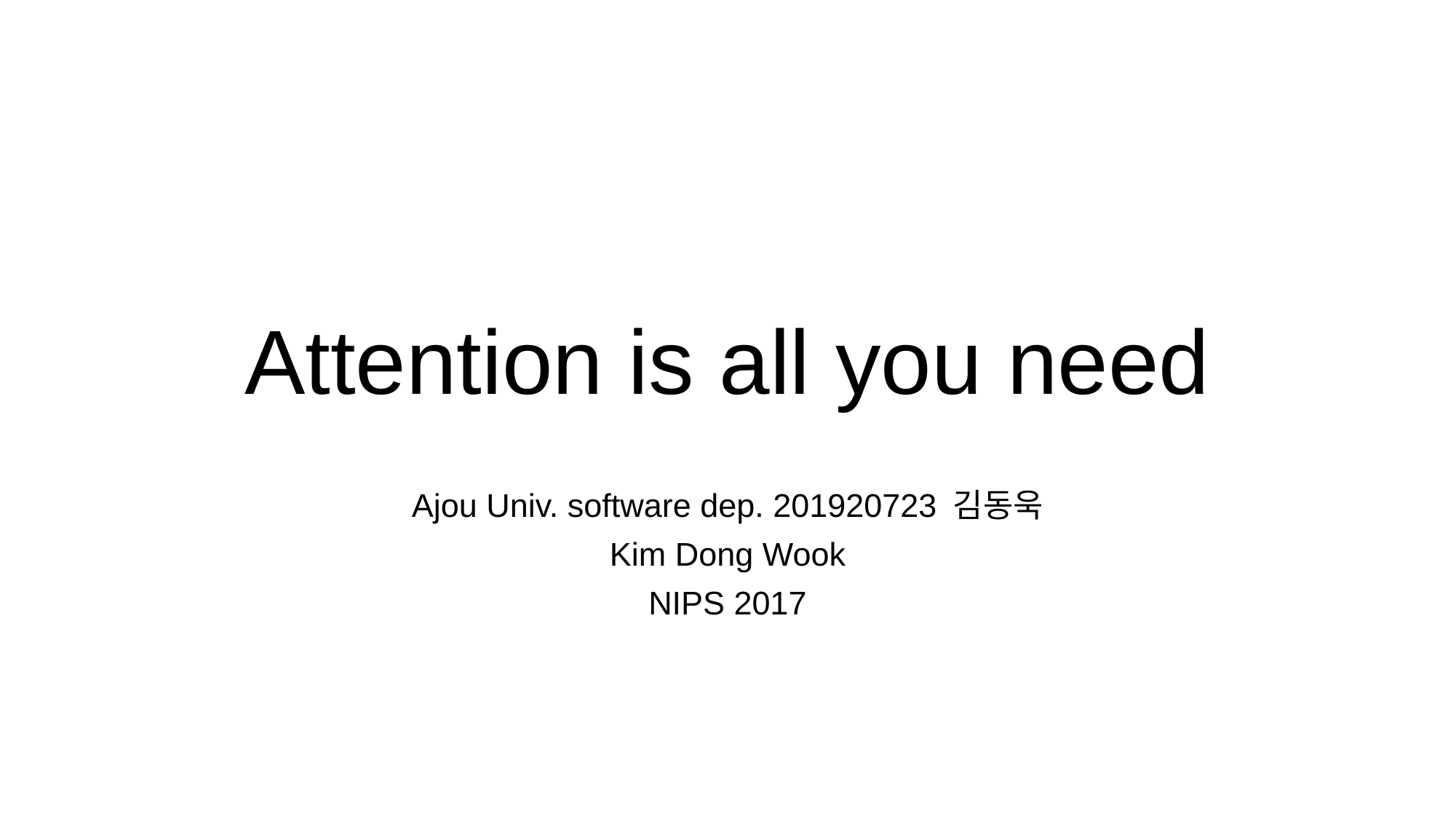

# Attention is all you need

Ajou Univ. software dep. 201920723 김동욱
Kim Dong Wook
NIPS 2017